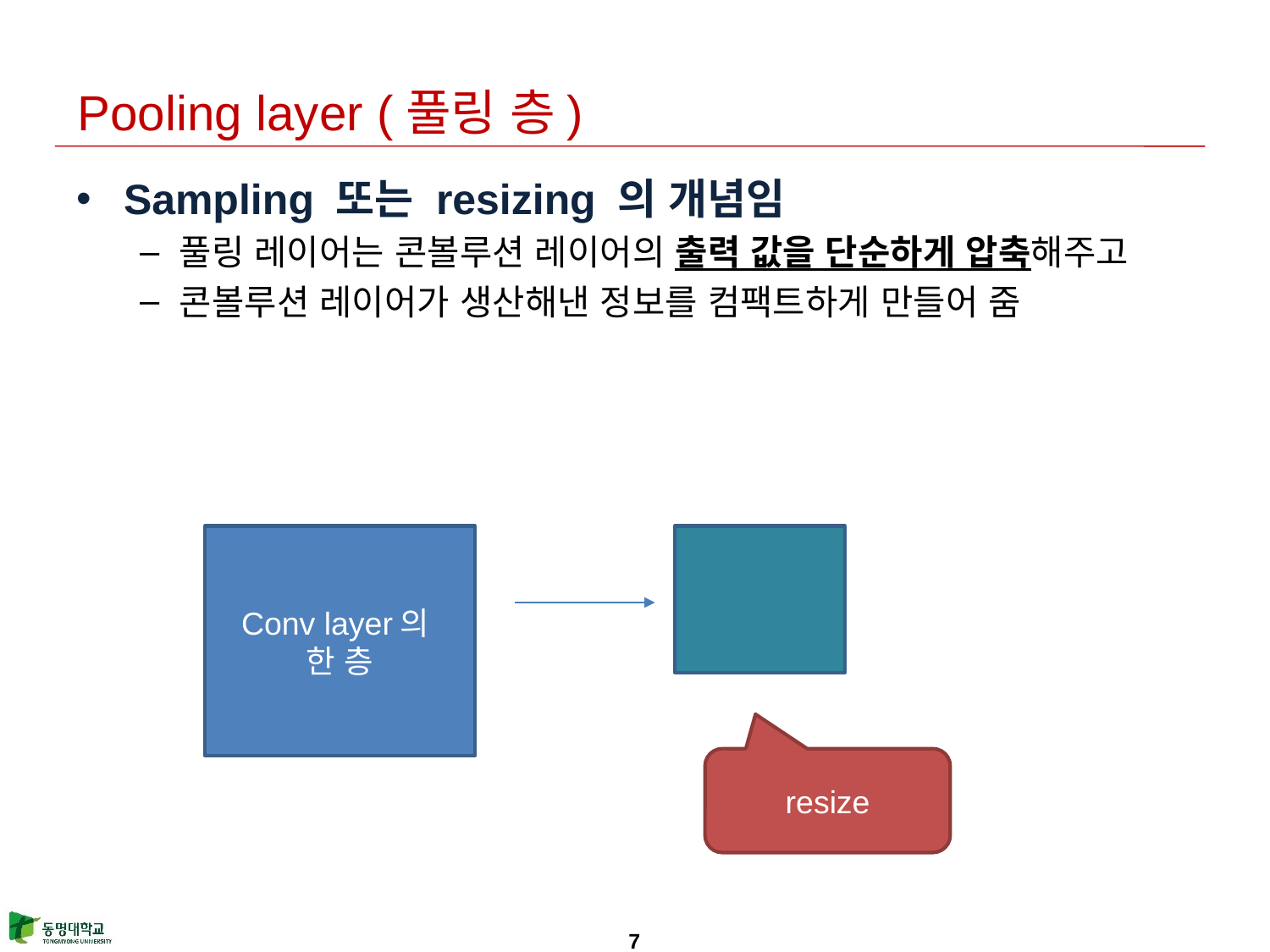

# Pooling layer (풀링 층)
Sampling 또는 resizing 의 개념임
풀링 레이어는 콘볼루션 레이어의 출력 값을 단순하게 압축해주고
콘볼루션 레이어가 생산해낸 정보를 컴팩트하게 만들어 줌
Conv layer의
한 층

resize
7